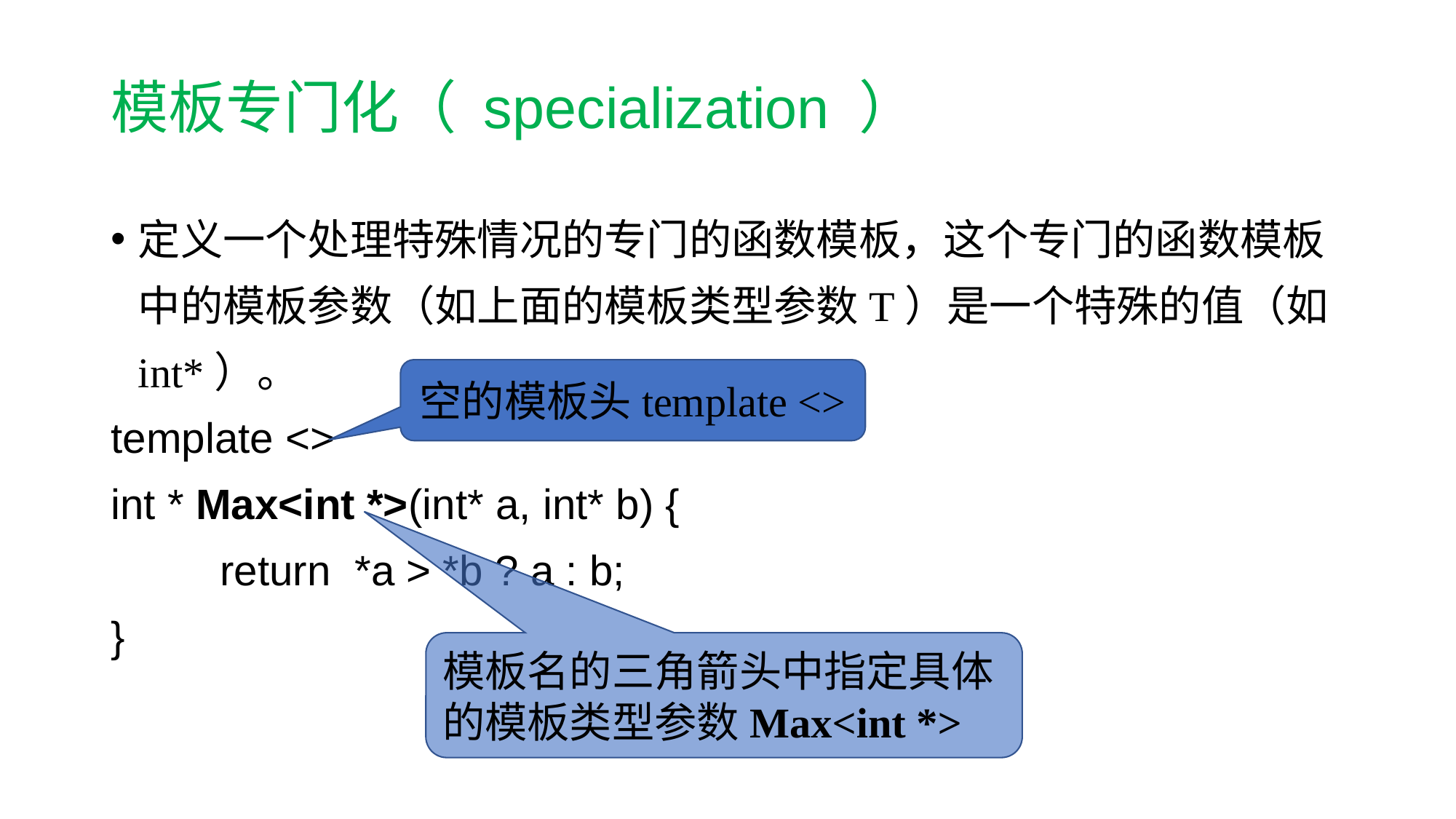

# 模板专门化（ specialization ）
定义一个处理特殊情况的专门的函数模板，这个专门的函数模板中的模板参数（如上面的模板类型参数T）是一个特殊的值（如int*）。
template <>
int * Max<int *>(int* a, int* b) {
	return  *a > *b ? a : b;
}

空的模板头template <>
模板名的三角箭头中指定具体的模板类型参数Max<int *>